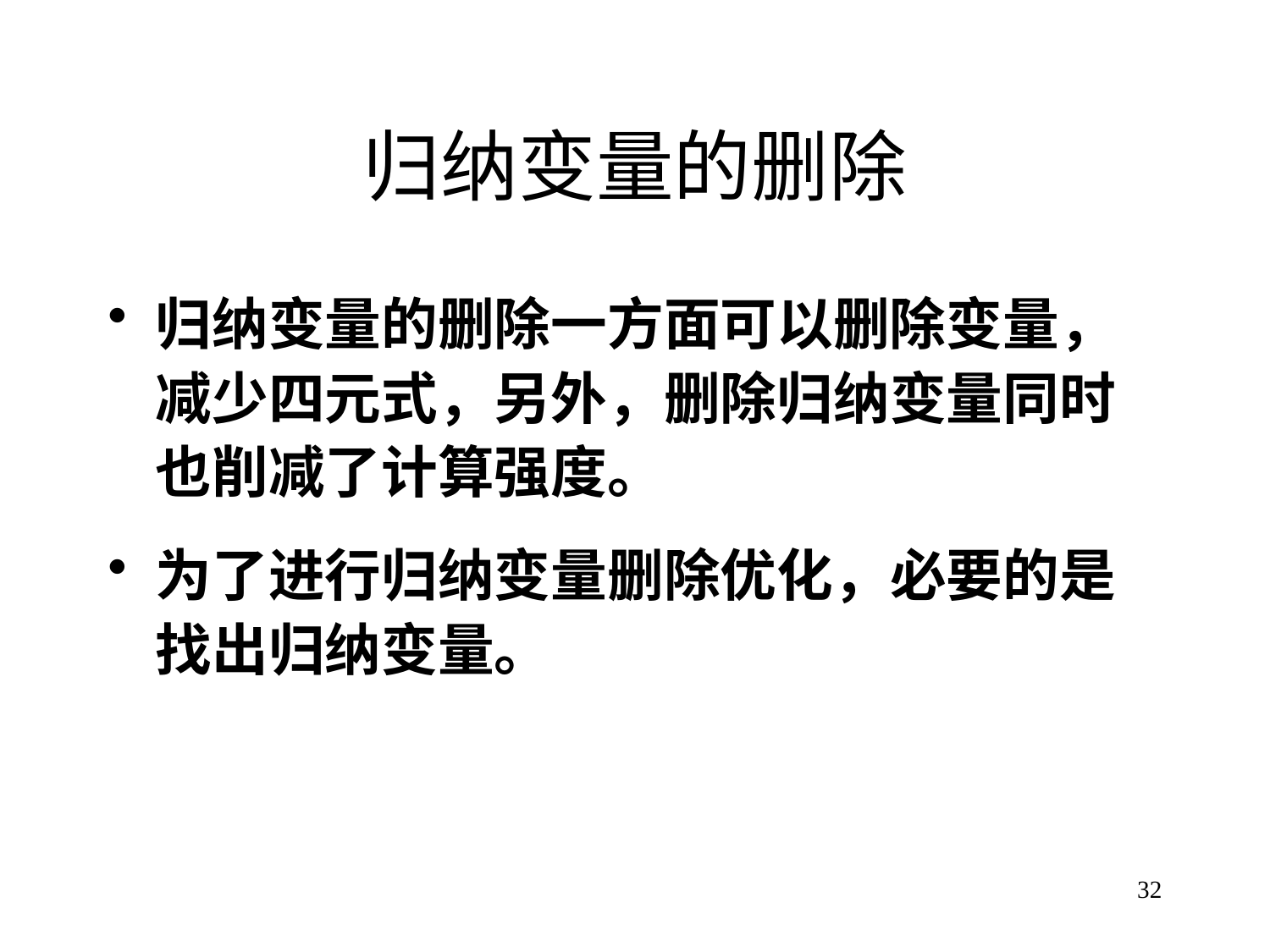

# 归纳变量的删除
归纳变量的删除一方面可以删除变量，减少四元式，另外，删除归纳变量同时也削减了计算强度。
为了进行归纳变量删除优化，必要的是找出归纳变量。
32